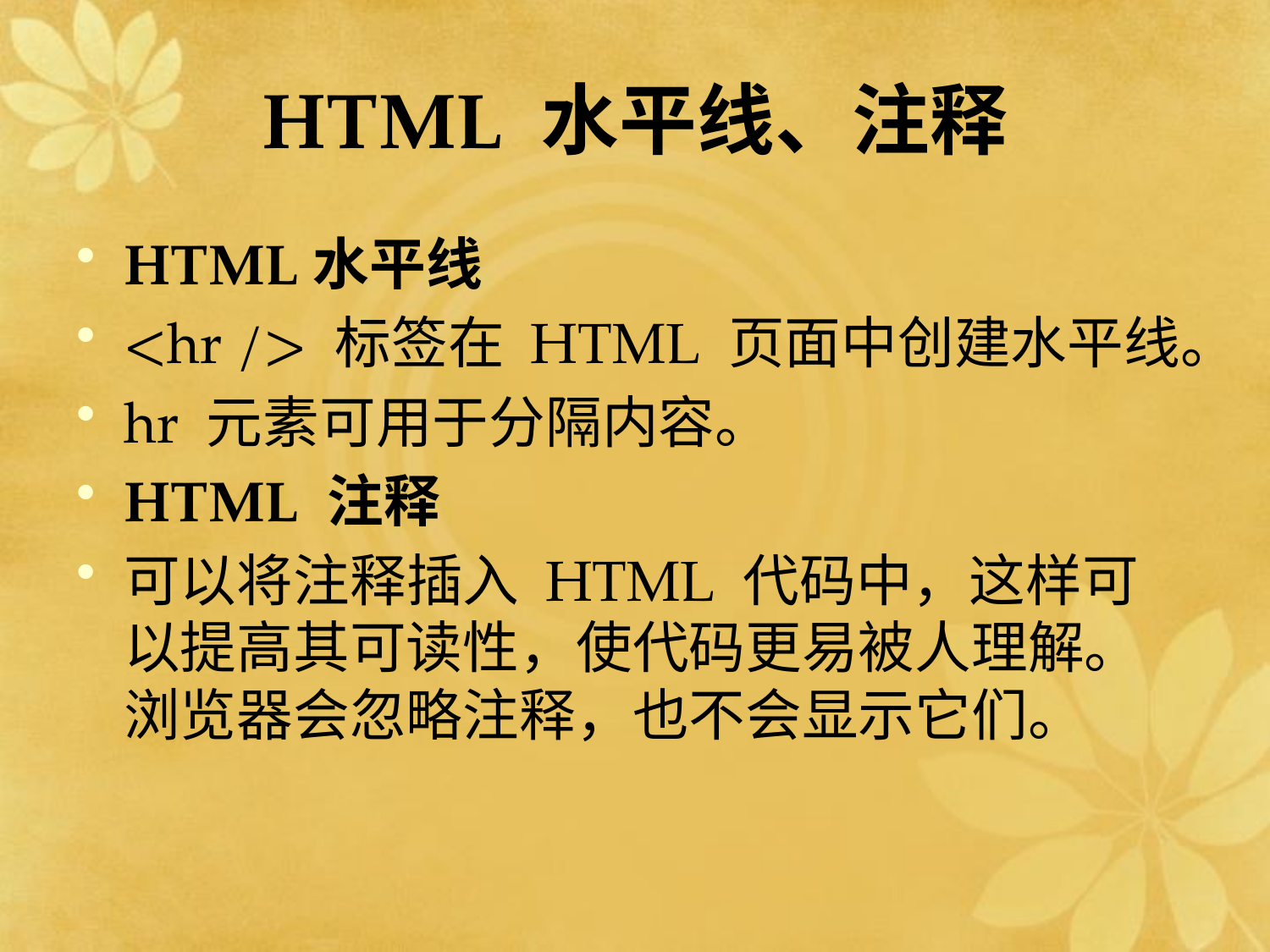

# HTML 水平线、注释
HTML水平线
<hr /> 标签在 HTML 页面中创建水平线。
hr 元素可用于分隔内容。
HTML 注释
可以将注释插入 HTML 代码中，这样可以提高其可读性，使代码更易被人理解。浏览器会忽略注释，也不会显示它们。